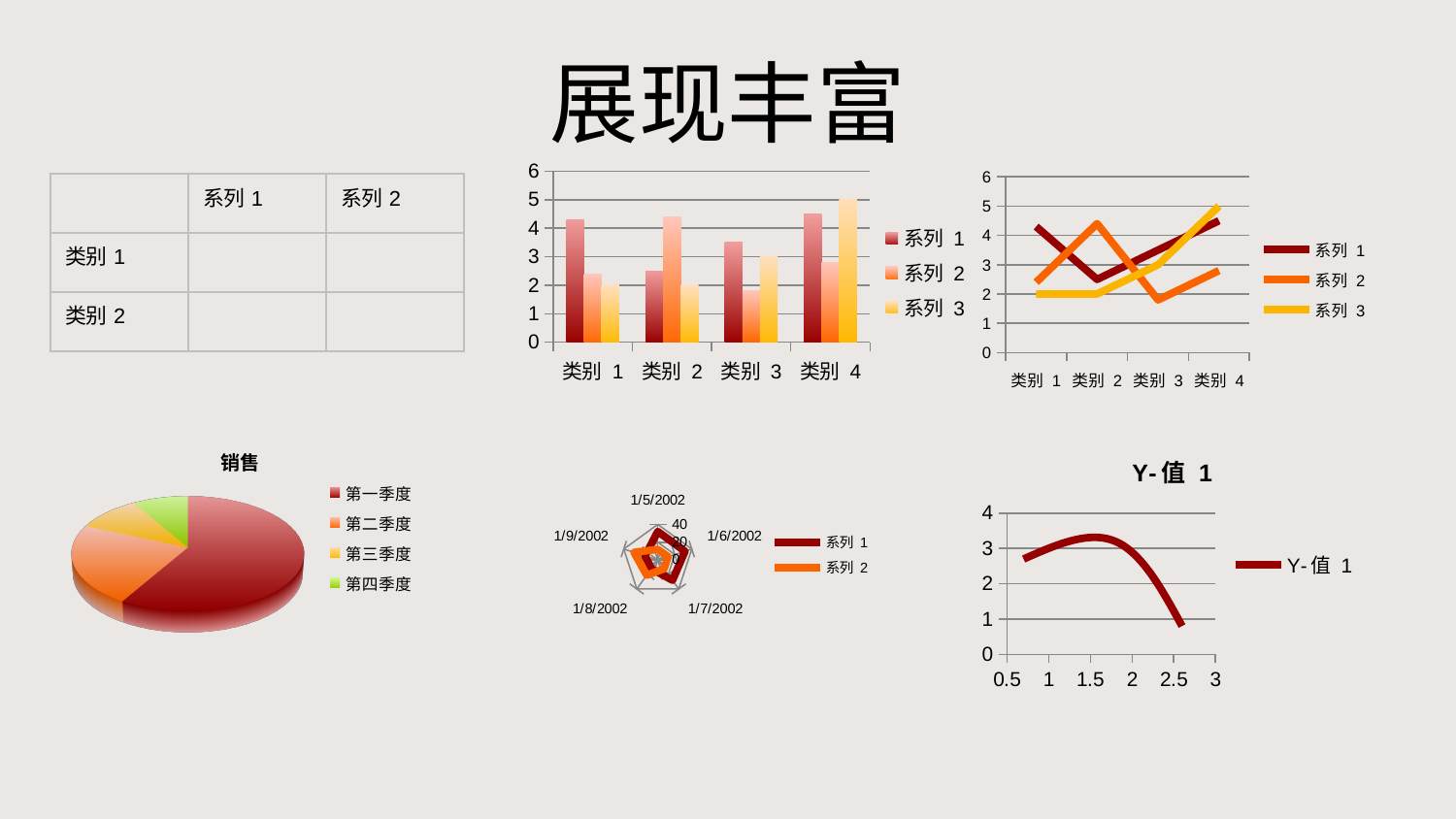

# 展现丰富

### Chart

| Category | 系列 1 | 系列 2 | 系列 3 |
|---|---|---|---|
| 类别 1 | 4.3 | 2.4 | 2.0 |
| 类别 2 | 2.5 | 4.4 | 2.0 |
| 类别 3 | 3.5 | 1.8 | 3.0 |
| 类别 4 | 4.5 | 2.8 | 5.0 |

### Chart

| Category | 系列 1 | 系列 2 | 系列 3 |
|---|---|---|---|
| 类别 1 | 4.3 | 2.4 | 2.0 |
| 类别 2 | 2.5 | 4.4 | 2.0 |
| 类别 3 | 3.5 | 1.8 | 3.0 |
| 类别 4 | 4.5 | 2.8 | 5.0 |
|  | 系列1 | 系列2 |
| --- | --- | --- |
| 类别1 |  |  |
| 类别2 |  |  |

[unsupported chart]

### Chart

| Category | 系列 1 | 系列 2 |
|---|---|---|
| 1/5/2002 | 32.0 | 12.0 |
| 1/6/2002 | 32.0 | 12.0 |
| 1/7/2002 | 28.0 | 12.0 |
| 1/8/2002 | 12.0 | 21.0 |
| 1/9/2002 | 15.0 | 28.0 |

### Chart:

| Category | Y-值 1 |
|---|---|